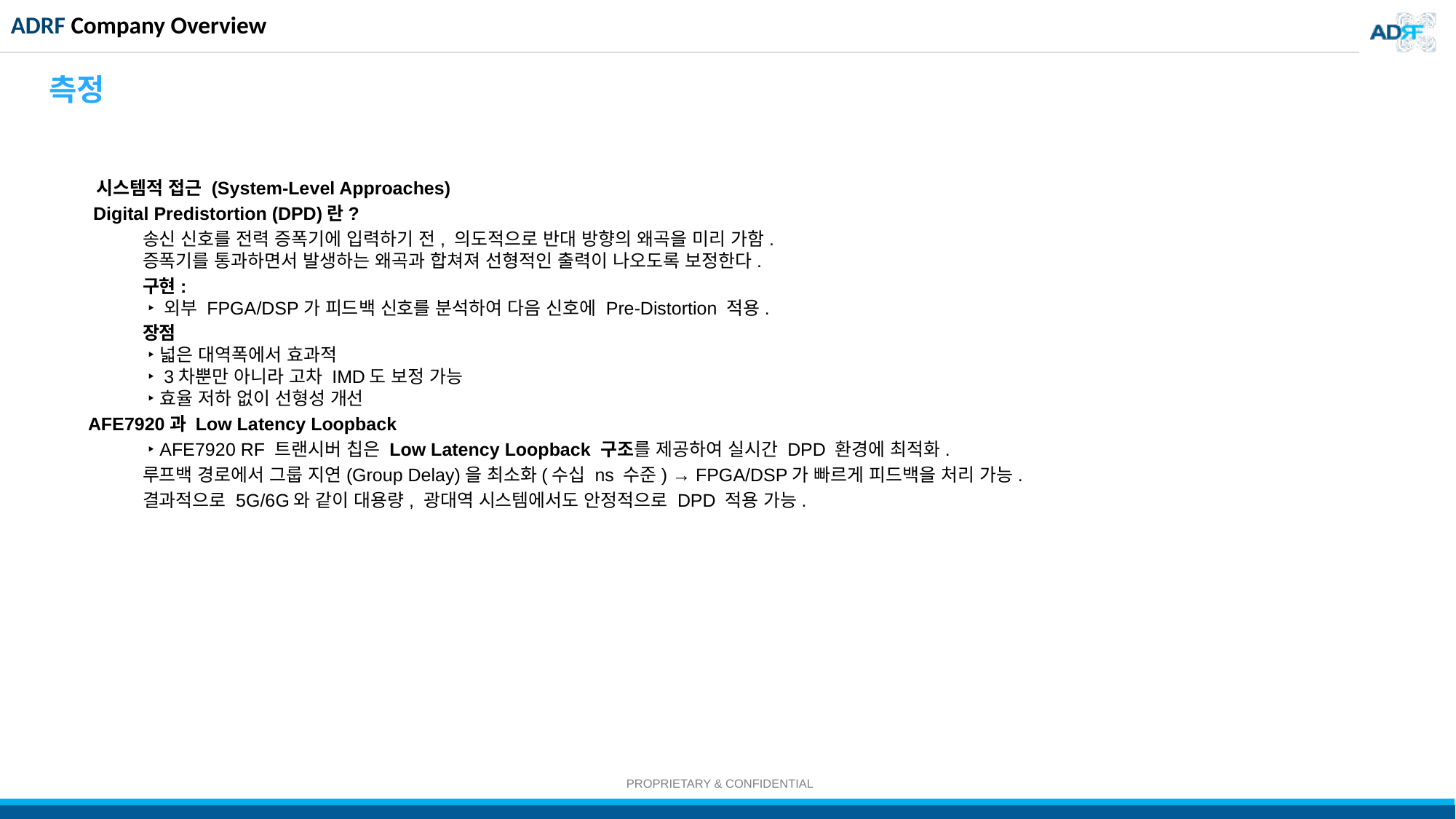

# 측정

 시스템적 접근 (System-Level Approaches)
 Digital Predistortion (DPD)란?
송신 신호를 전력 증폭기에 입력하기 전, 의도적으로 반대 방향의 왜곡을 미리 가함.
증폭기를 통과하면서 발생하는 왜곡과 합쳐져 선형적인 출력이 나오도록 보정한다.
구현:
 ‣ 외부 FPGA/DSP가 피드백 신호를 분석하여 다음 신호에 Pre-Distortion 적용.
장점
 ‣ 넓은 대역폭에서 효과적
 ‣ 3차뿐만 아니라 고차 IMD도 보정 가능
 ‣ 효율 저하 없이 선형성 개선
AFE7920과 Low Latency Loopback
 ‣ AFE7920 RF 트랜시버 칩은 Low Latency Loopback 구조를 제공하여 실시간 DPD 환경에 최적화.
루프백 경로에서 그룹 지연(Group Delay)을 최소화(수십 ns 수준) → FPGA/DSP가 빠르게 피드백을 처리 가능.
결과적으로 5G/6G와 같이 대용량, 광대역 시스템에서도 안정적으로 DPD 적용 가능.